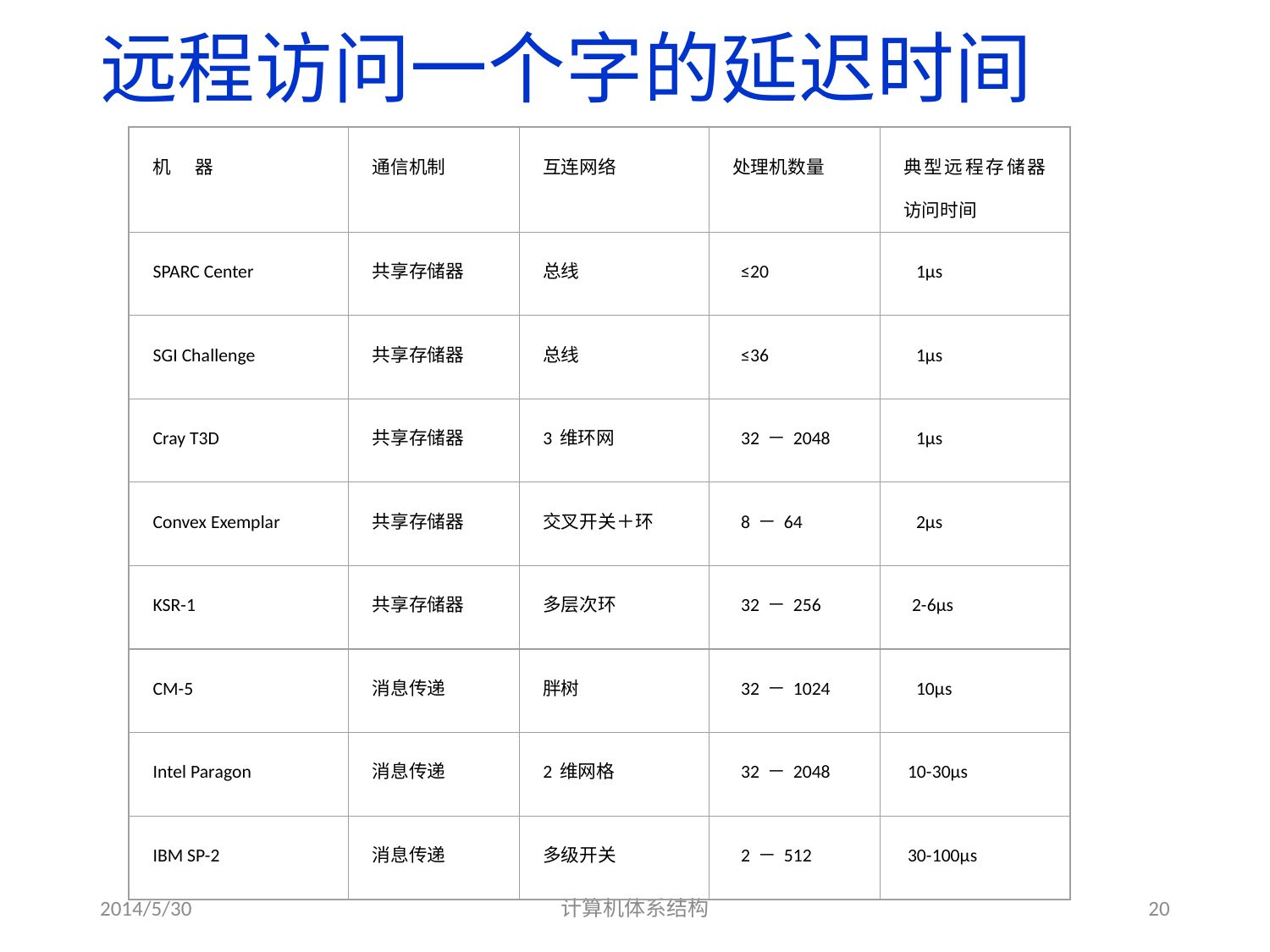

# 远程访问一个字的延迟时间

机      器

通信机制

互连网络

处理机数量

典型远程存储器访问时间

SPARC Center

共享存储器

总线

  ≤20

   1μs

SGI Challenge

共享存储器

总线

  ≤36

   1μs

Cray T3D

共享存储器

3维环网

  32－2048

   1μs

Convex Exemplar

共享存储器

交叉开关＋环

  8－64

   2μs

KSR-1

共享存储器

多层次环

  32－256

  2-6μs

CM-5

消息传递

胖树

  32－1024

   10μs

Intel Paragon

消息传递

2维网格

  32－2048

 10-30μs

IBM SP-2

消息传递

多级开关

  2－512

 30-100μs

2014/5/30
计算机体系结构
20